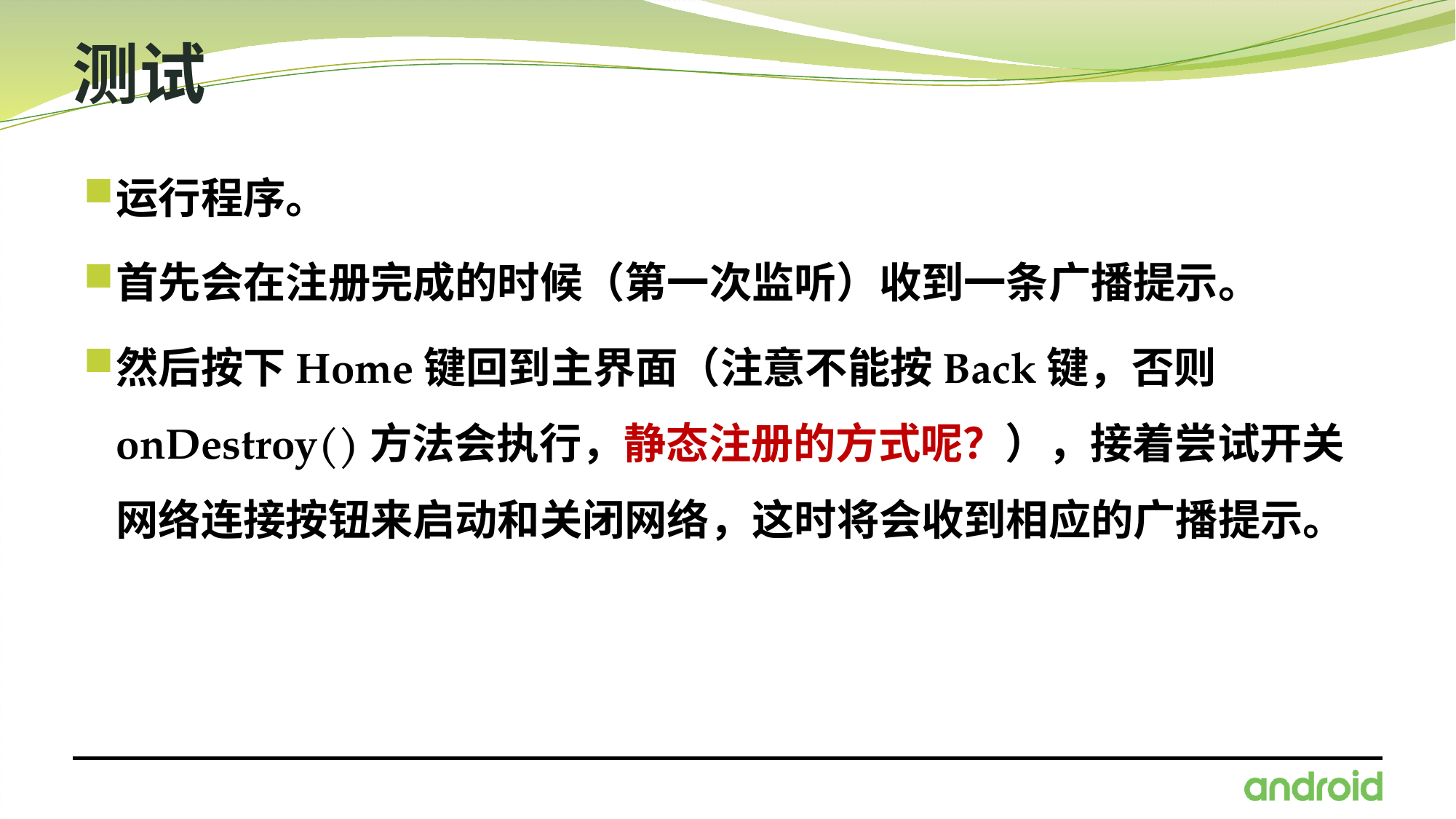

# 测试
运行程序。
首先会在注册完成的时候（第一次监听）收到一条广播提示。
然后按下Home键回到主界面（注意不能按Back键，否则onDestroy()方法会执行，静态注册的方式呢？），接着尝试开关网络连接按钮来启动和关闭网络，这时将会收到相应的广播提示。